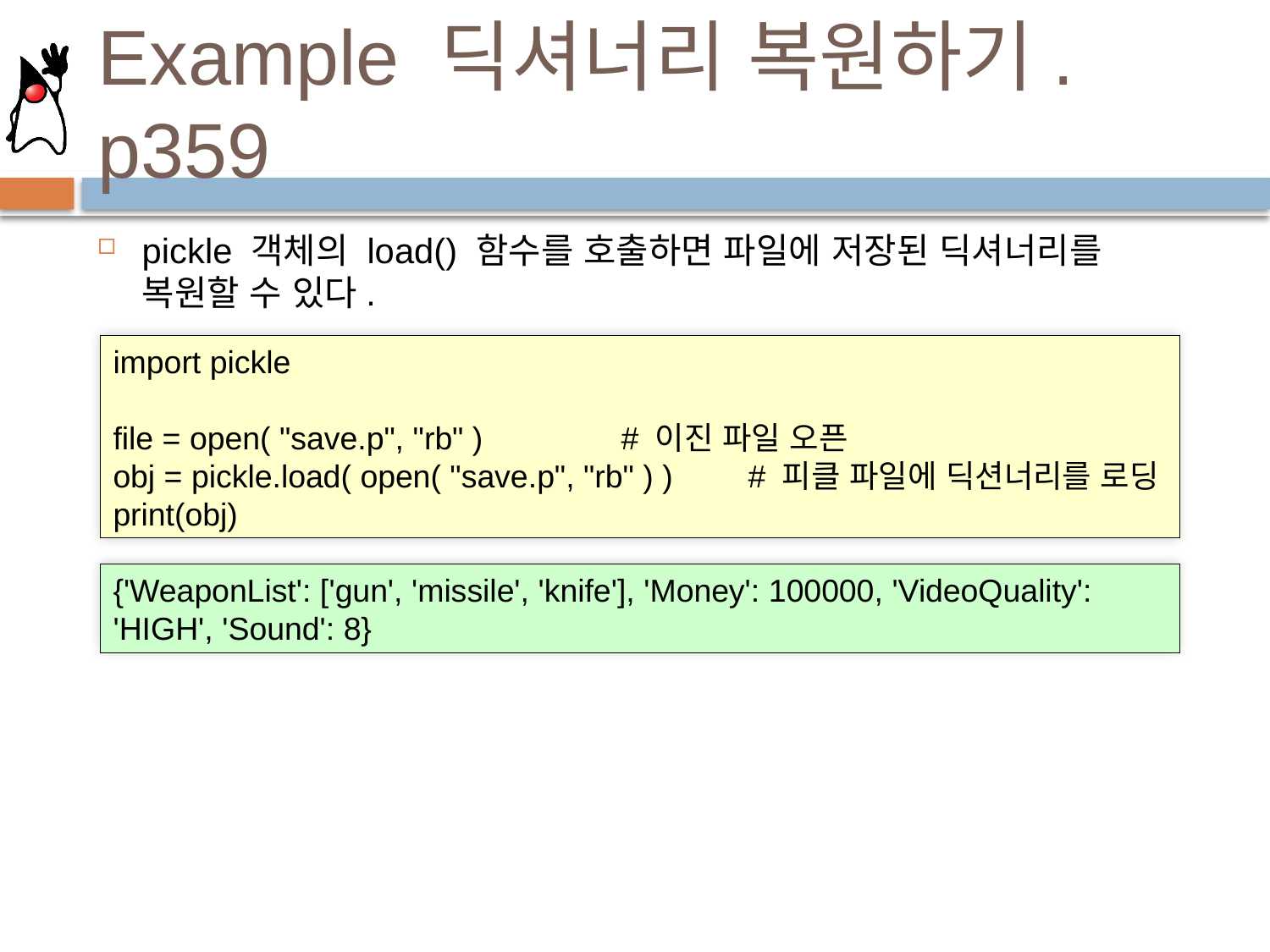

# Example 딕셔너리 복원하기. p359
pickle 객체의 load() 함수를 호출하면 파일에 저장된 딕셔너리를 복원할 수 있다.
import pickle

file = open( "save.p", "rb" )		# 이진 파일 오픈
obj = pickle.load( open( "save.p", "rb" ) )	# 피클 파일에 딕션너리를 로딩
print(obj)
{'WeaponList': ['gun', 'missile', 'knife'], 'Money': 100000, 'VideoQuality': 'HIGH', 'Sound': 8}